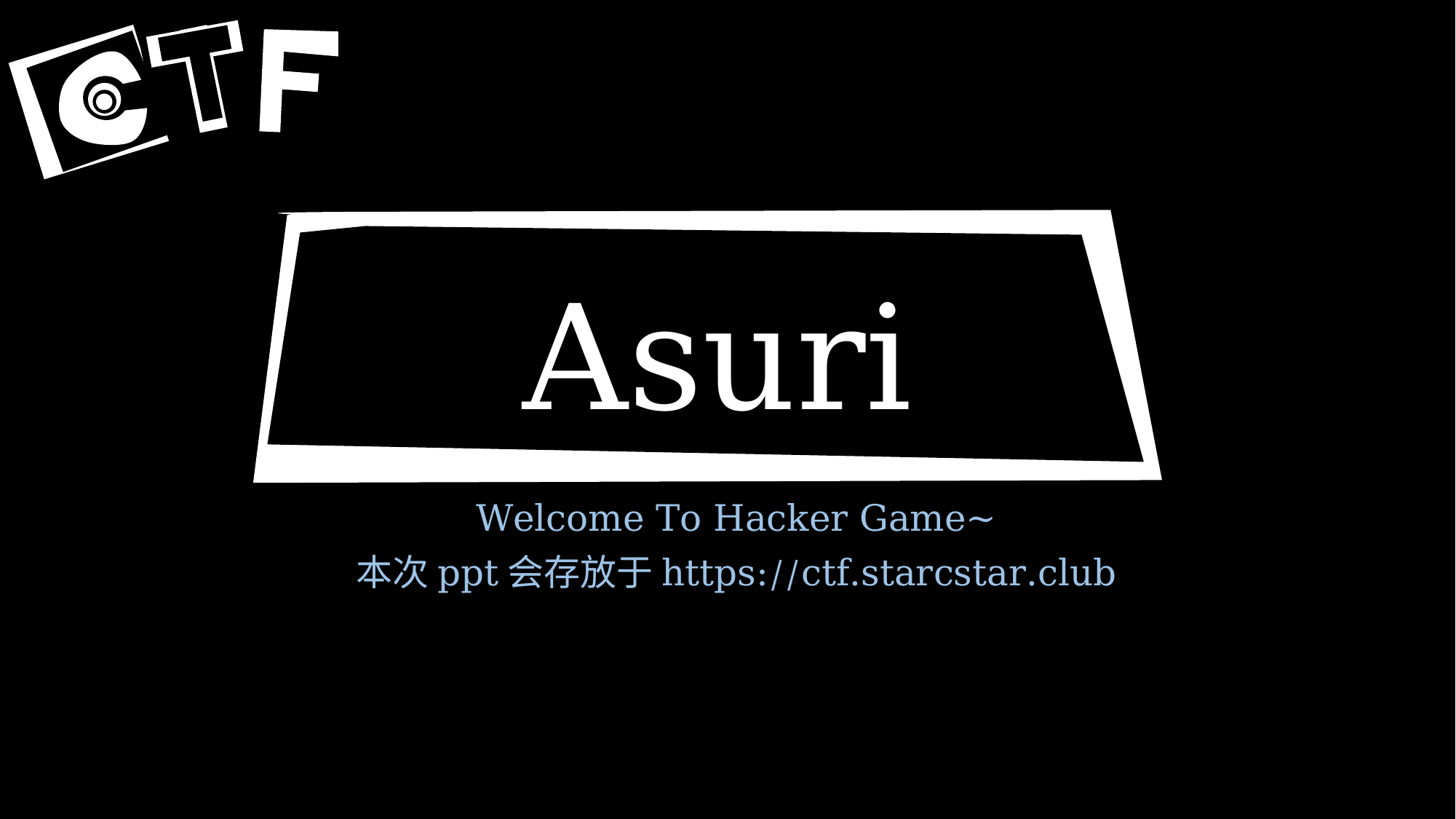

# Asuri

Welcome To Hacker Game~
本次ppt会存放于https://ctf.starcstar.club